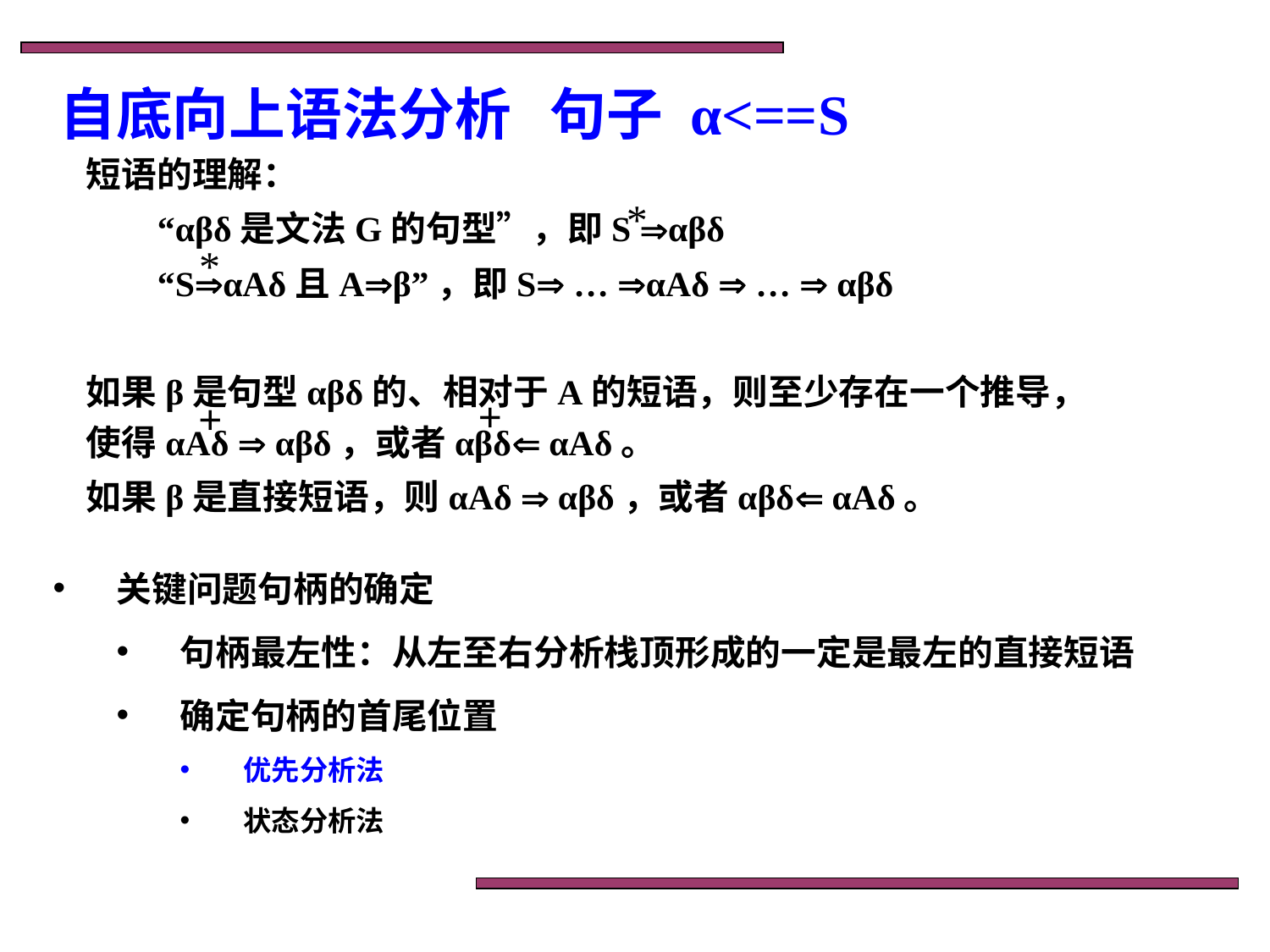

# 自底向上语法分析   句子 α<==S
短语的理解：
        “αβδ是文法G的句型”，即S ⇒αβδ
        “S⇒αAδ且A⇒β”，即S⇒ … ⇒αAδ ⇒ … ⇒ αβδ

如果β是句型αβδ的、相对于A的短语，则至少存在一个推导，使得αAδ ⇒ αβδ，或者αβδ⇐ αAδ。
如果β是直接短语，则αAδ ⇒ αβδ，或者αβδ⇐ αAδ。
*
*
+
+
关键问题句柄的确定
句柄最左性：从左至右分析栈顶形成的一定是最左的直接短语
确定句柄的首尾位置
优先分析法
状态分析法